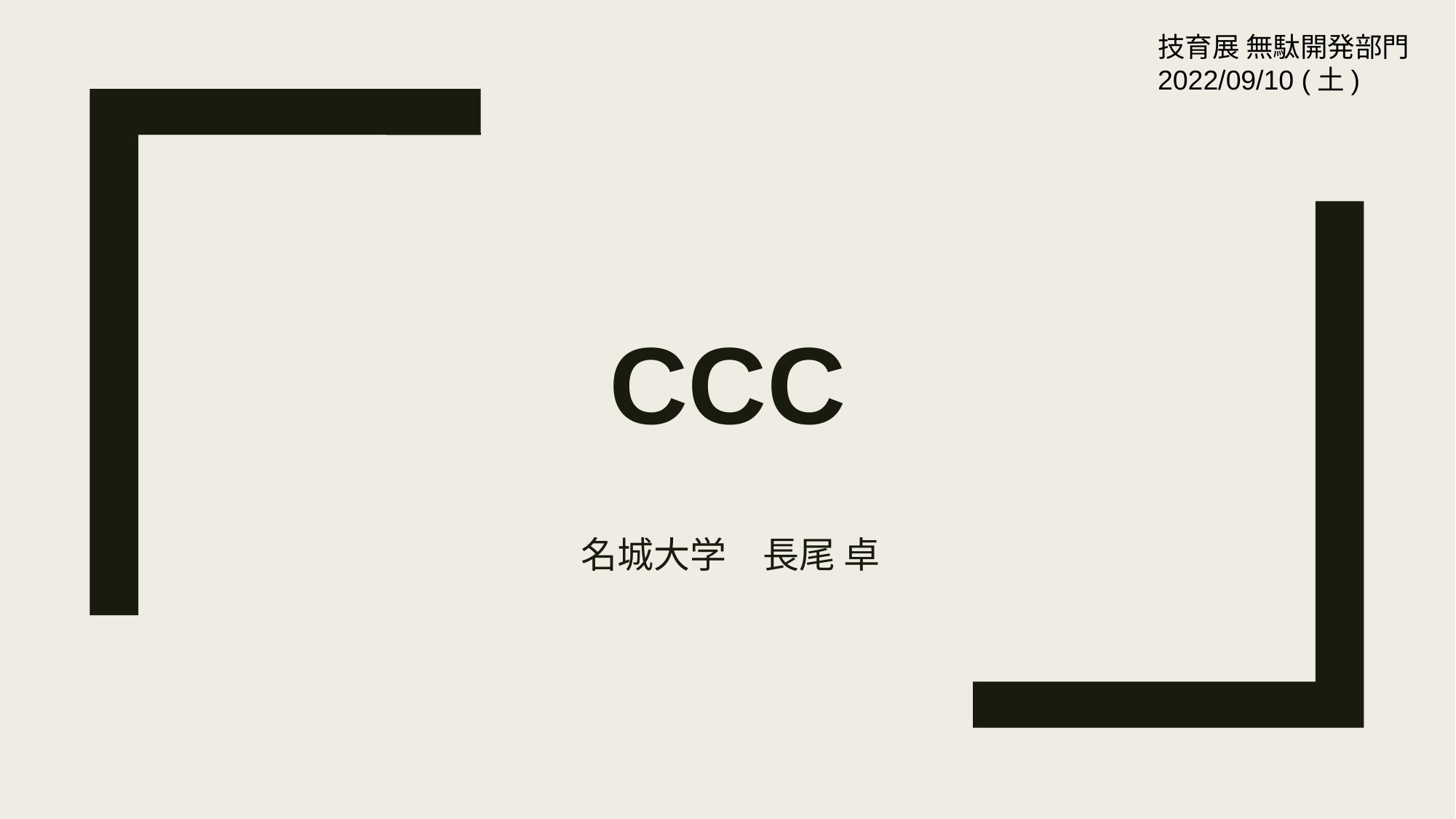

技育展 無駄開発部門
2022/09/10 (土)
# CCC

名城大学　長尾 卓